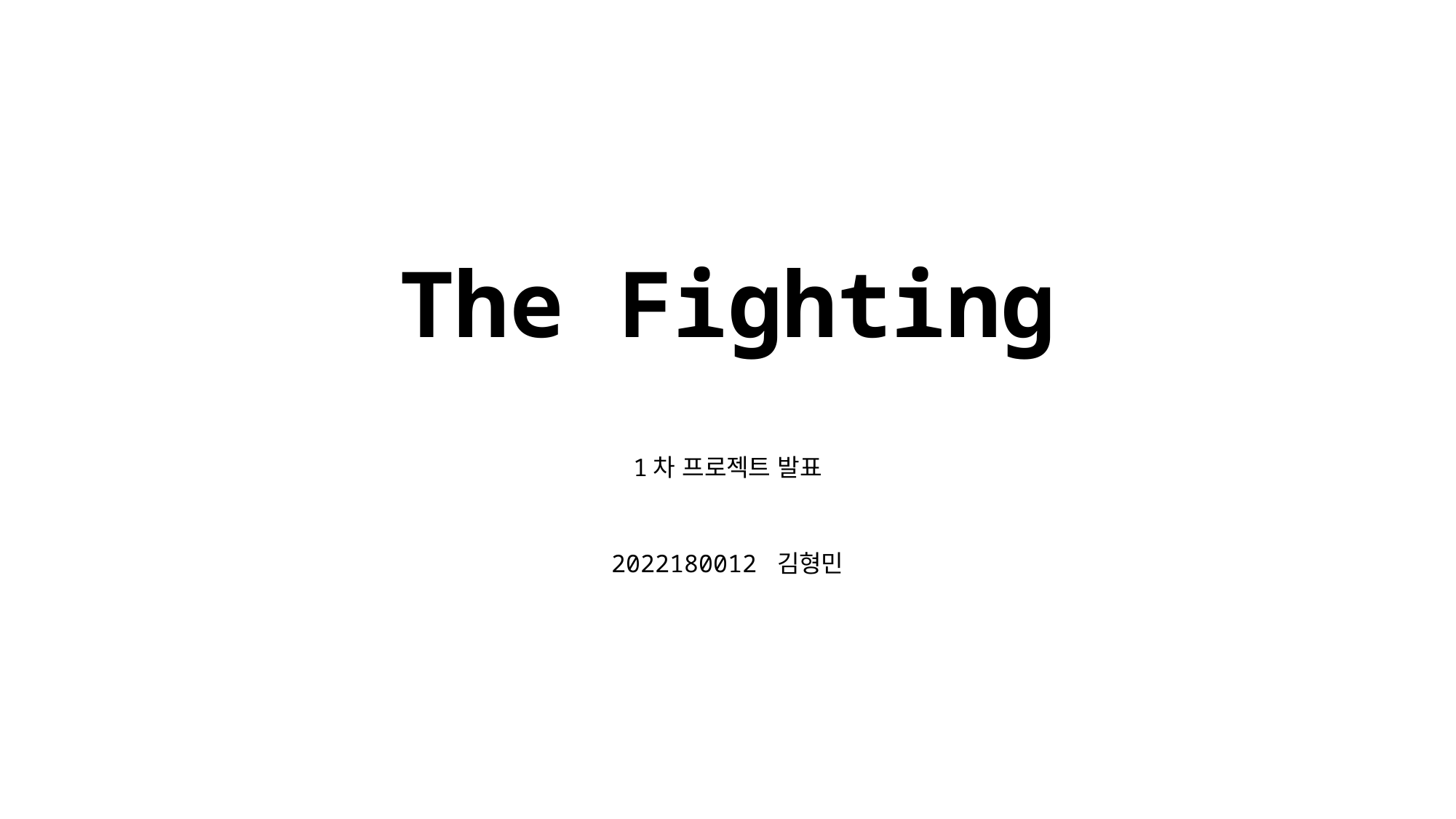

# The Fighting 1차 프로젝트 발표

2022180012 김형민